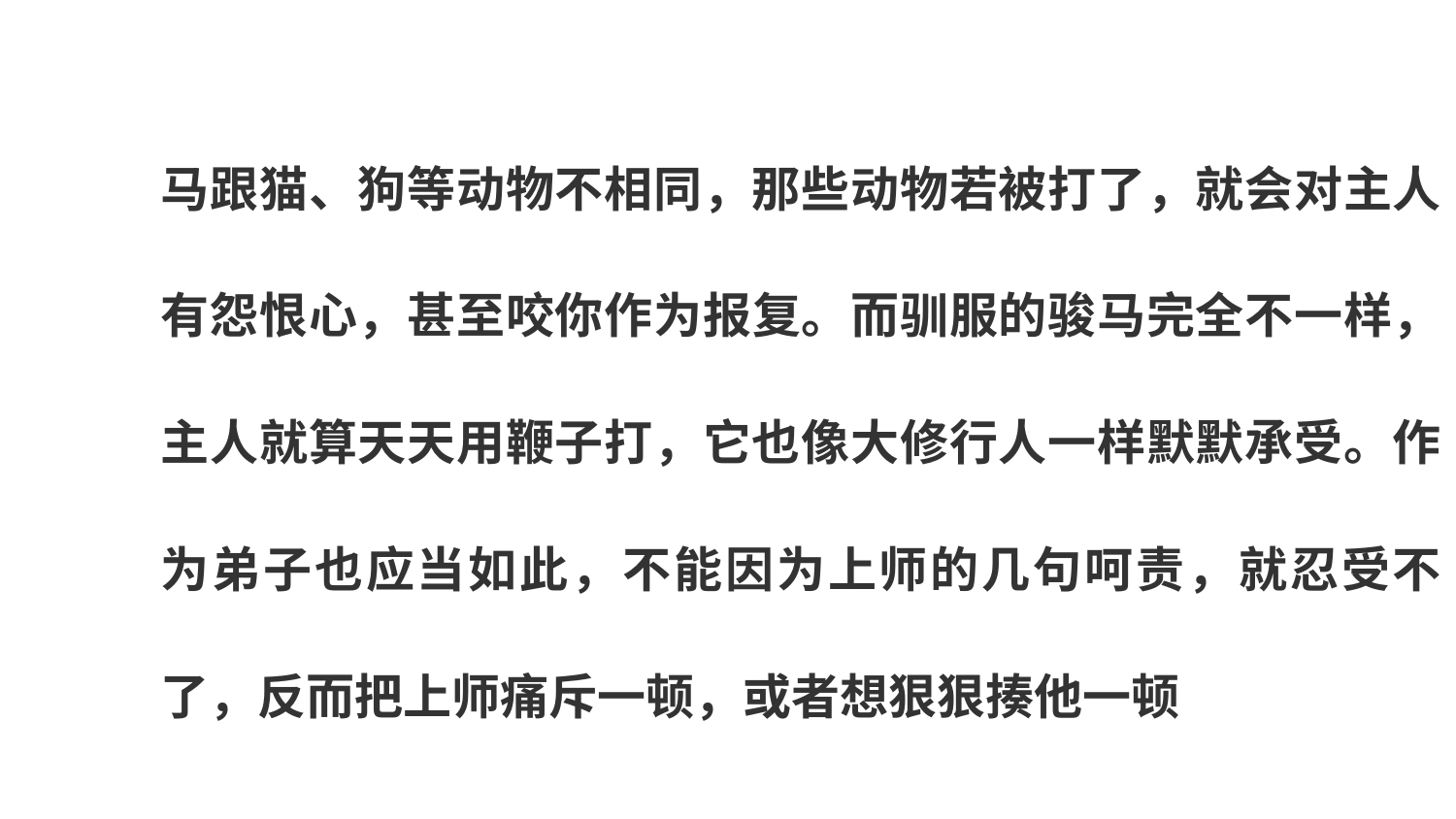

马跟猫、狗等动物不相同，那些动物若被打了，就会对主人有怨恨心，甚至咬你作为报复。而驯服的骏马完全不一样，主人就算天天用鞭子打，它也像大修行人一样默默承受。作为弟子也应当如此，不能因为上师的几句呵责，就忍受不了，反而把上师痛斥一顿，或者想狠狠揍他一顿